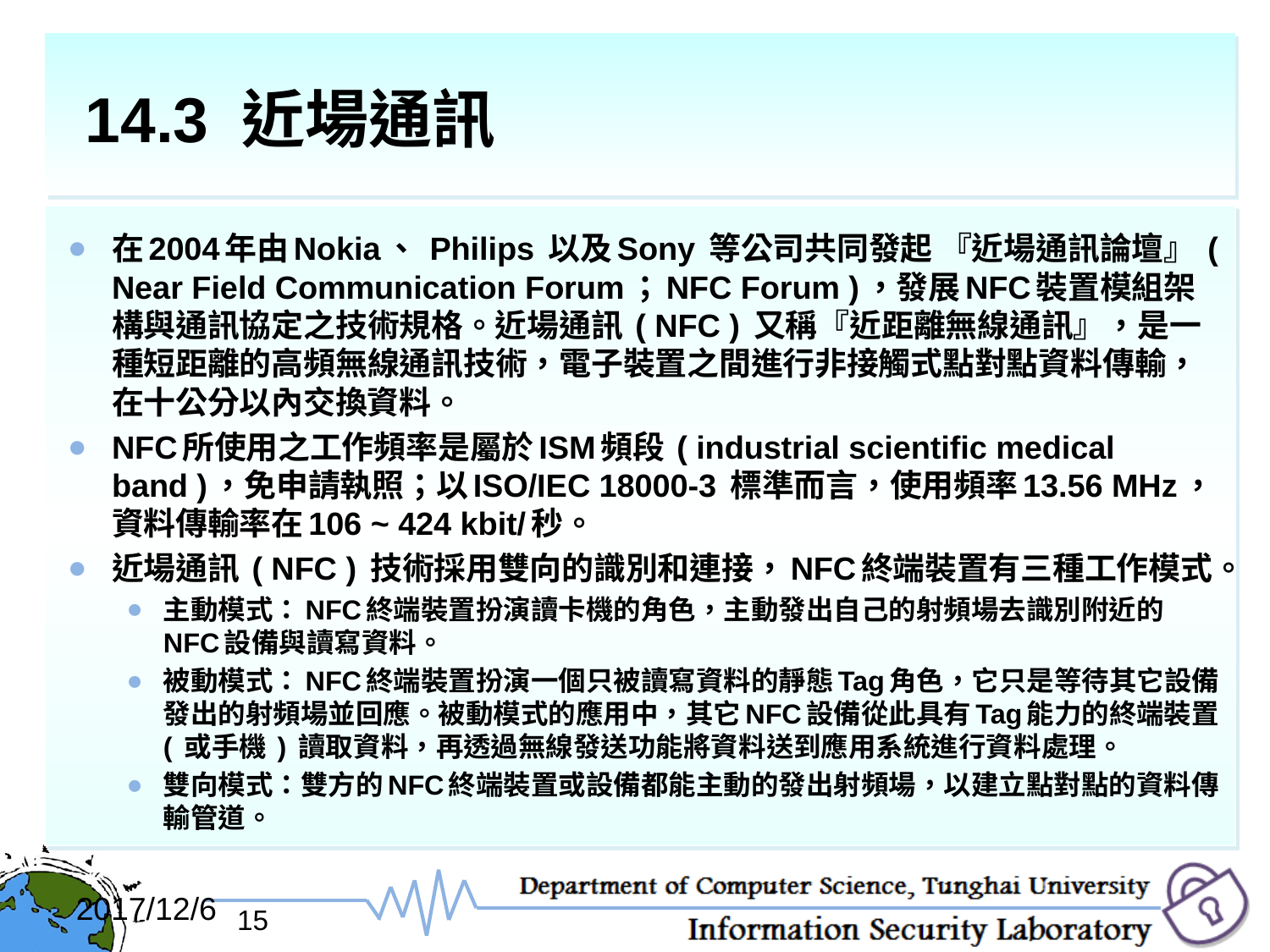

# 14.3 近場通訊
在2004年由Nokia、 Philips 以及Sony 等公司共同發起 『近場通訊論壇』 ( Near Field Communication Forum；NFC Forum )，發展NFC裝置模組架構與通訊協定之技術規格。近場通訊 ( NFC ) 又稱『近距離無線通訊』，是一種短距離的高頻無線通訊技術，電子裝置之間進行非接觸式點對點資料傳輸，在十公分以內交換資料。
NFC所使用之工作頻率是屬於ISM頻段 ( industrial scientific medical band )，免申請執照；以ISO/IEC 18000-3 標準而言，使用頻率13.56 MHz，資料傳輸率在106 ~ 424 kbit/秒。
近場通訊 ( NFC ) 技術採用雙向的識別和連接，NFC終端裝置有三種工作模式。
主動模式：NFC終端裝置扮演讀卡機的角色，主動發出自己的射頻場去識別附近的NFC設備與讀寫資料。
被動模式：NFC終端裝置扮演一個只被讀寫資料的靜態Tag角色，它只是等待其它設備發出的射頻場並回應。被動模式的應用中，其它NFC設備從此具有Tag能力的終端裝置 ( 或手機 ) 讀取資料，再透過無線發送功能將資料送到應用系統進行資料處理。
雙向模式：雙方的NFC終端裝置或設備都能主動的發出射頻場，以建立點對點的資料傳輸管道。
2017/12/6
15